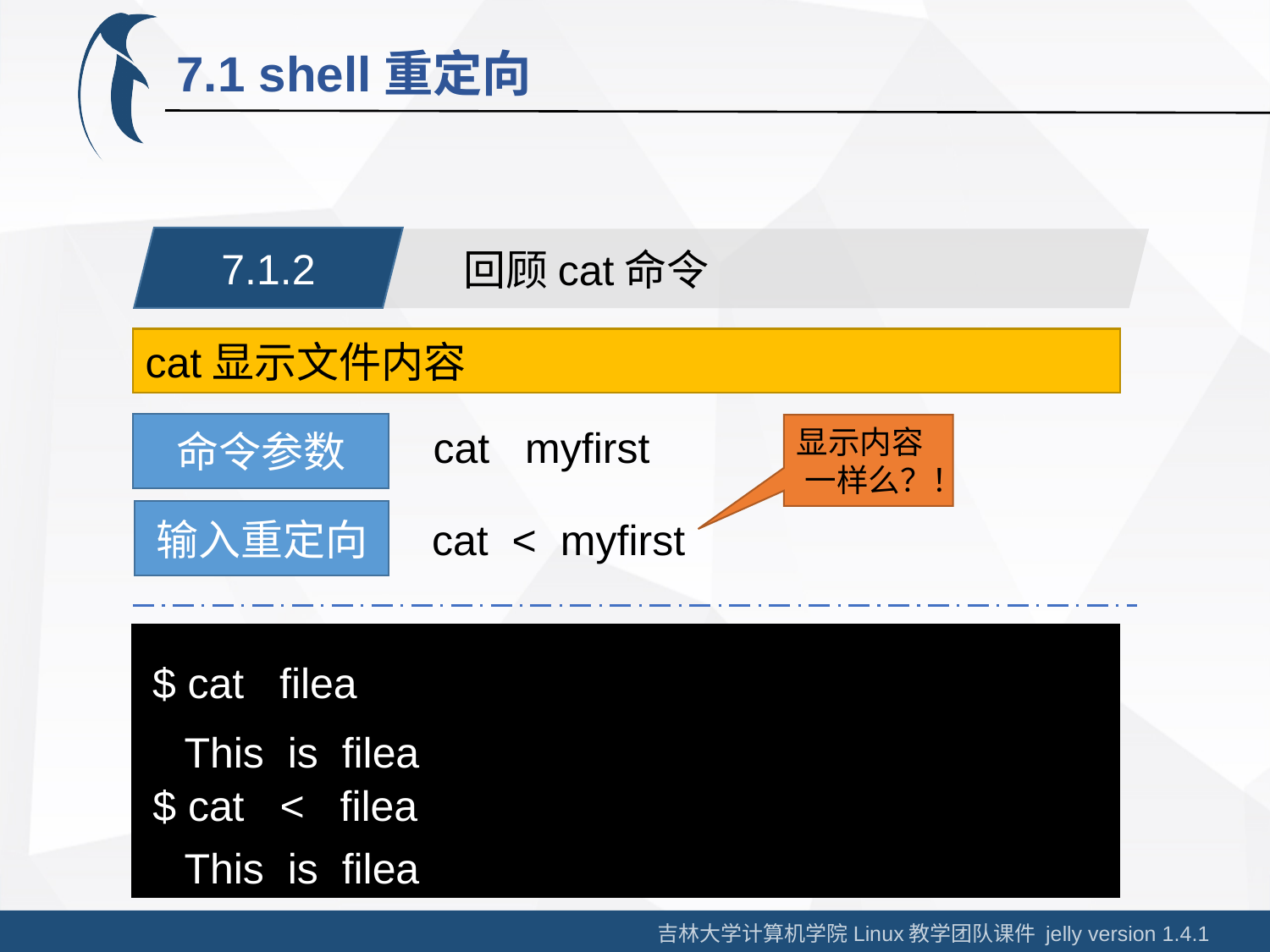

7.1 shell重定向
7.1.2
回顾cat命令
cat显示文件内容
命令参数
显示内容
一样么？！
cat   myfirst
输入重定向
cat  <  myfirst

$ cat   filea
This  is  filea
$ cat   <   filea
This  is  filea